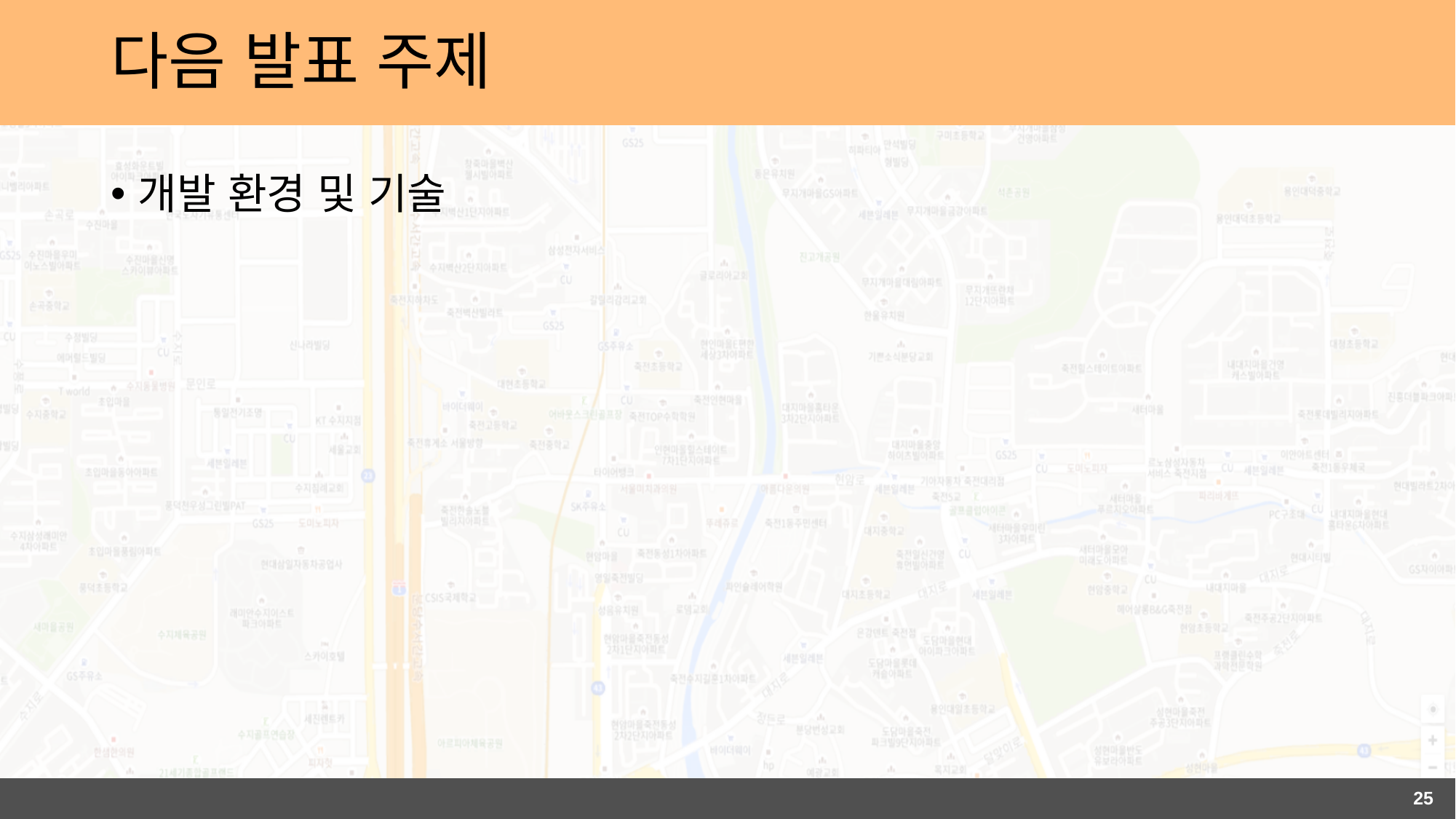

# 다음 발표 주제
개발 환경 및 기술
25